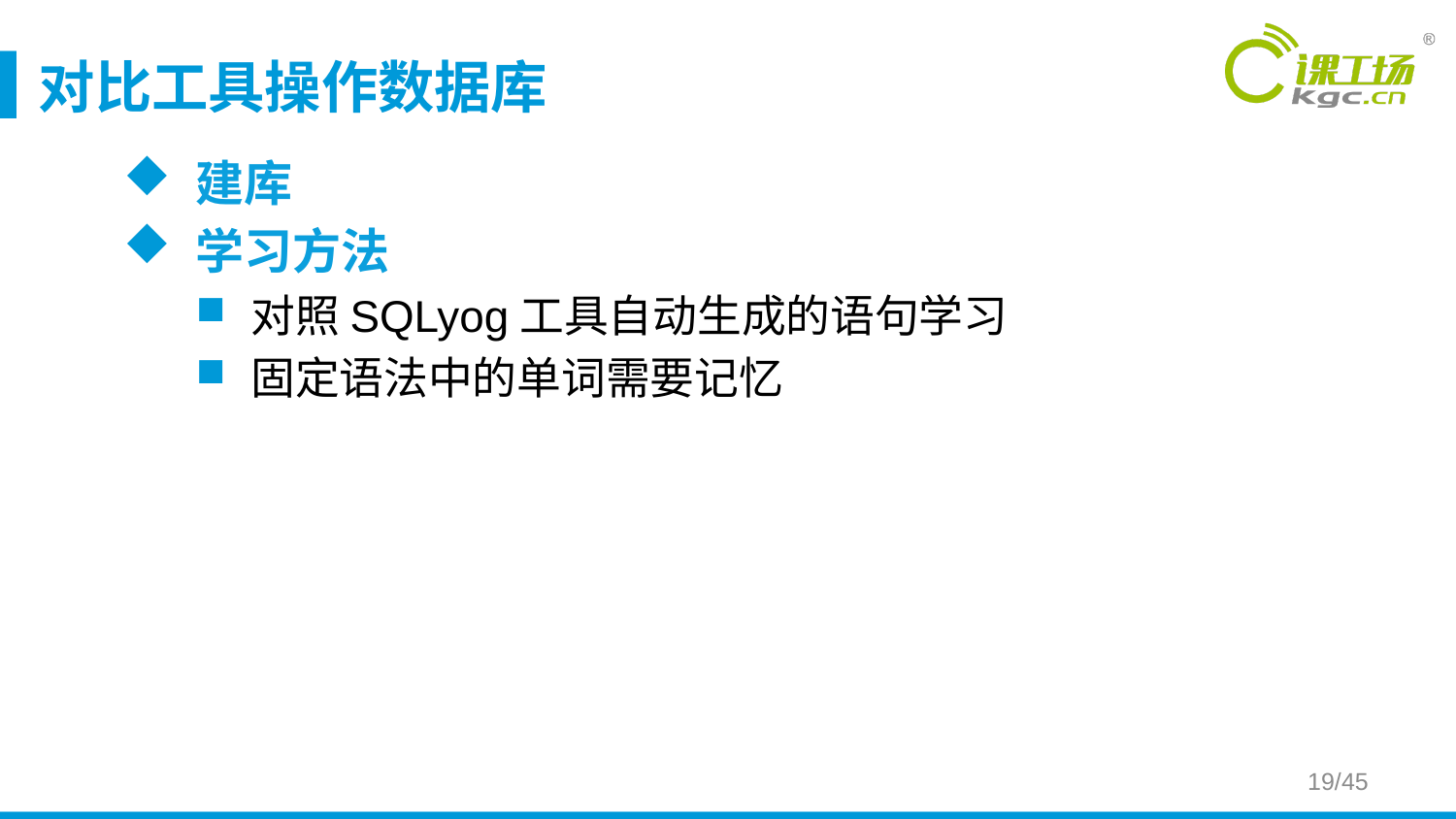

# 对比工具操作数据库
建库
学习方法
对照SQLyog工具自动生成的语句学习
固定语法中的单词需要记忆

19/45